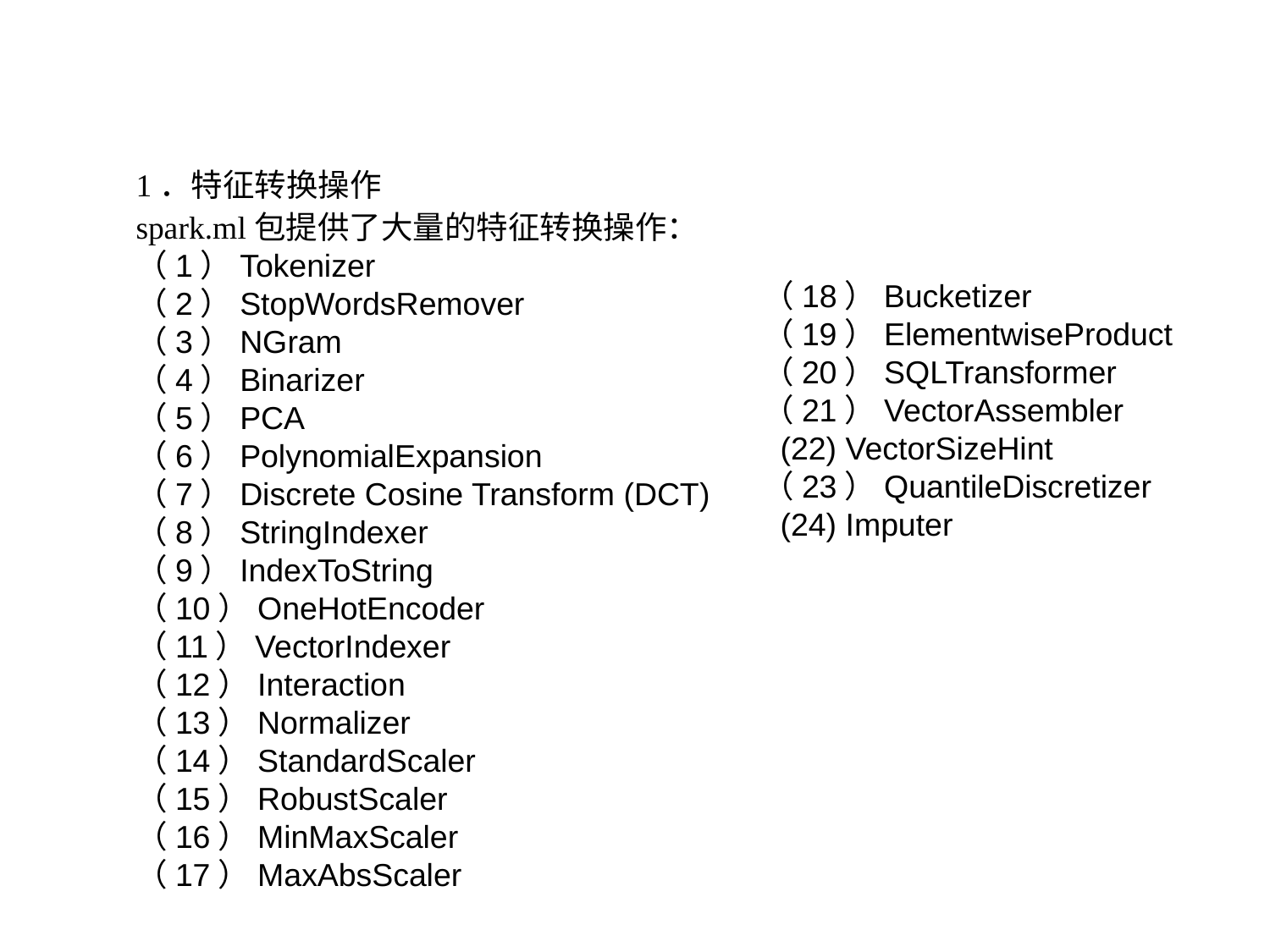

# 9.6.2 特征转换
1．特征转换操作
spark.ml包提供了大量的特征转换操作：
（1）Tokenizer
（2）StopWordsRemover
（3）NGram
（4）Binarizer
（5）PCA
（6）PolynomialExpansion
（7）Discrete Cosine Transform (DCT)
（8）StringIndexer
（9）IndexToString
（10）OneHotEncoder
（11）VectorIndexer
（12）Interaction
（13）Normalizer
（14）StandardScaler
（15）RobustScaler
（16）MinMaxScaler
（17）MaxAbsScaler
（18）Bucketizer
（19）ElementwiseProduct
（20）SQLTransformer
（21）VectorAssembler
  (22) VectorSizeHint
（23）QuantileDiscretizer
  (24) Imputer